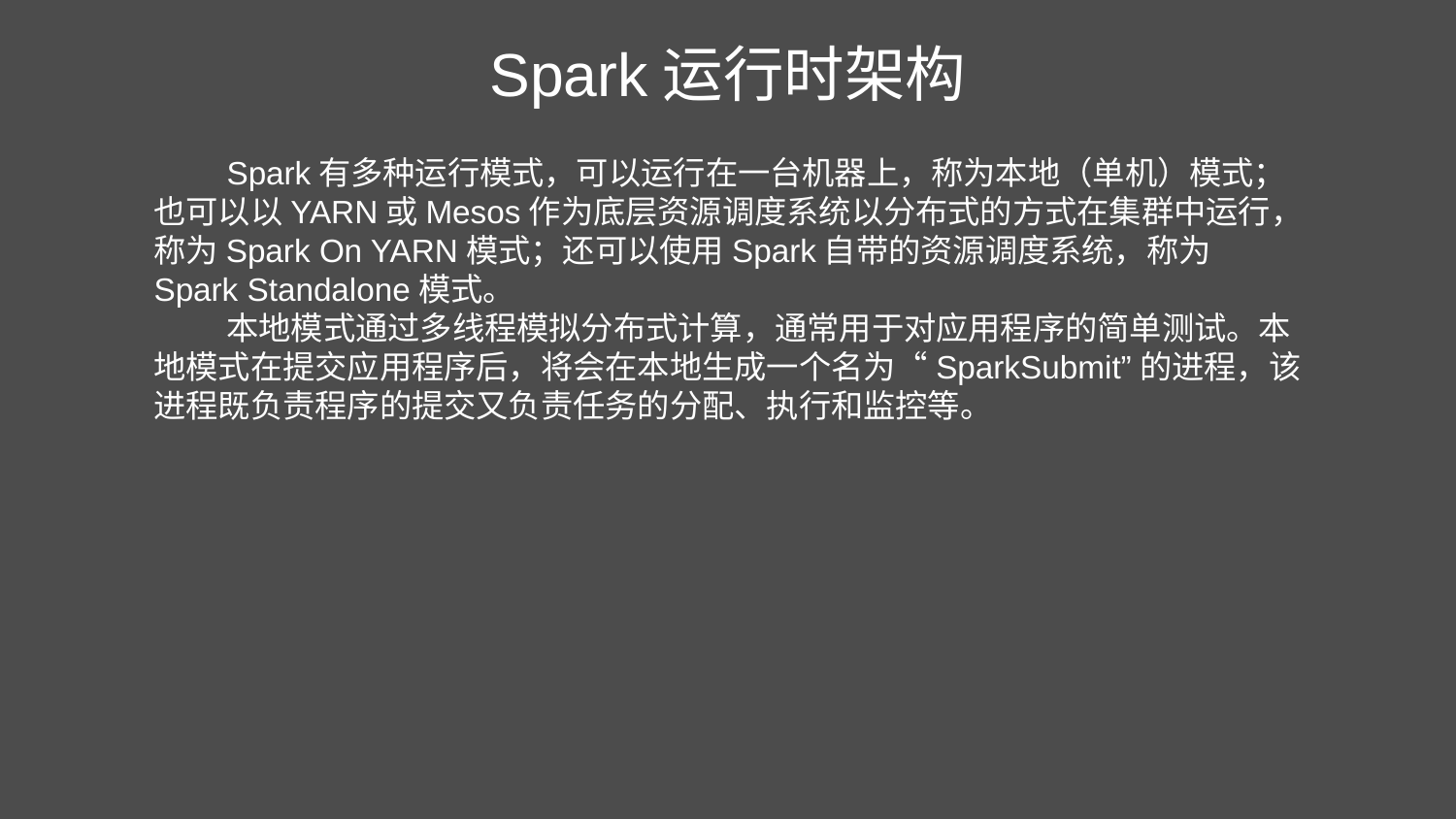

Spark运行时架构

Spark有多种运行模式，可以运行在一台机器上，称为本地（单机）模式；也可以以YARN或Mesos作为底层资源调度系统以分布式的方式在集群中运行，称为Spark On YARN模式；还可以使用Spark自带的资源调度系统，称为Spark Standalone模式。
本地模式通过多线程模拟分布式计算，通常用于对应用程序的简单测试。本地模式在提交应用程序后，将会在本地生成一个名为“SparkSubmit”的进程，该进程既负责程序的提交又负责任务的分配、执行和监控等。